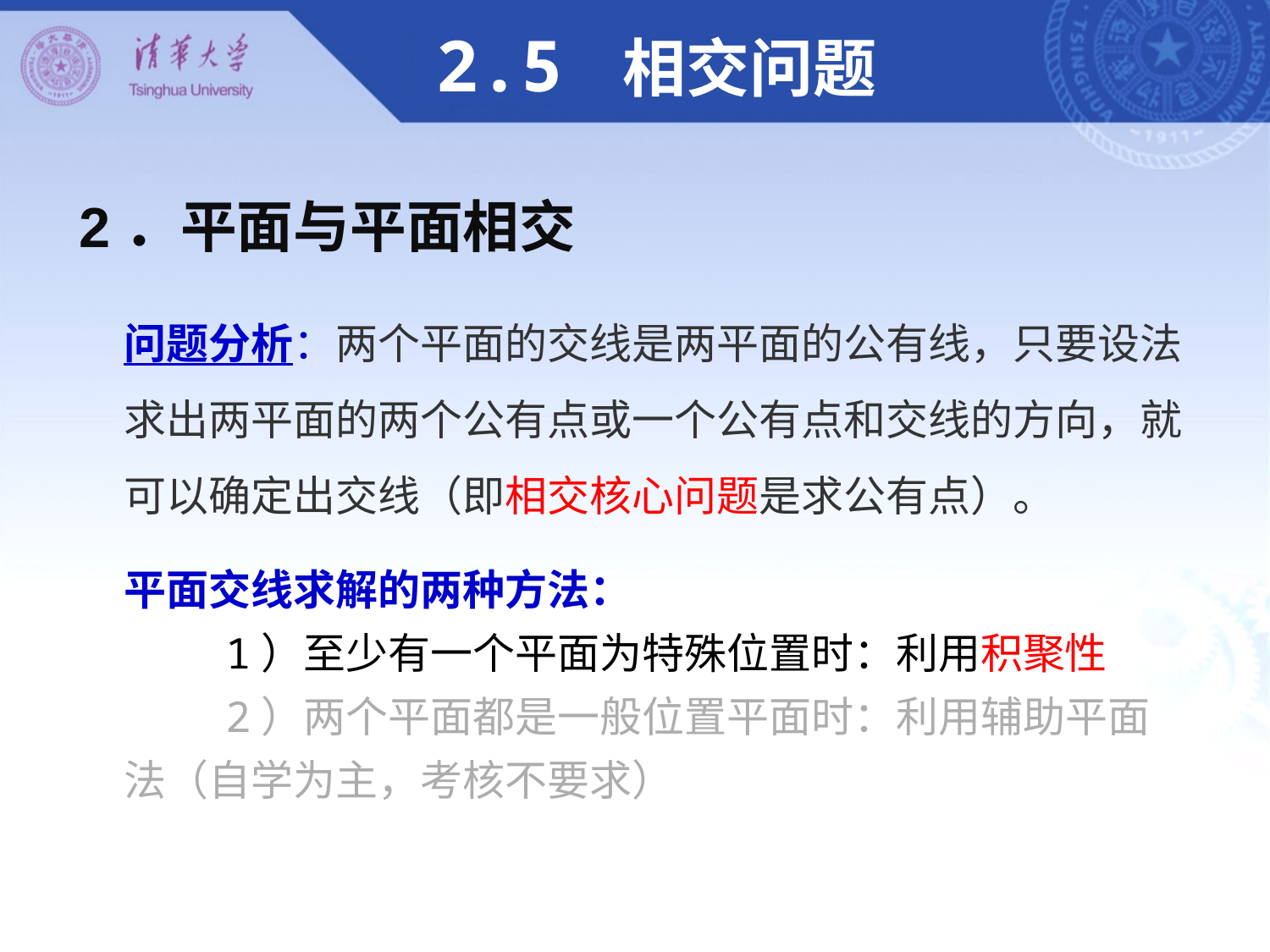

2.5 相交问题
2．平面与平面相交
问题分析：两个平面的交线是两平面的公有线，只要设法求出两平面的两个公有点或一个公有点和交线的方向，就可以确定出交线（即相交核心问题是求公有点）。
平面交线求解的两种方法：
    1）至少有一个平面为特殊位置时：利用积聚性
    2）两个平面都是一般位置平面时：利用辅助平面法（自学为主，考核不要求）